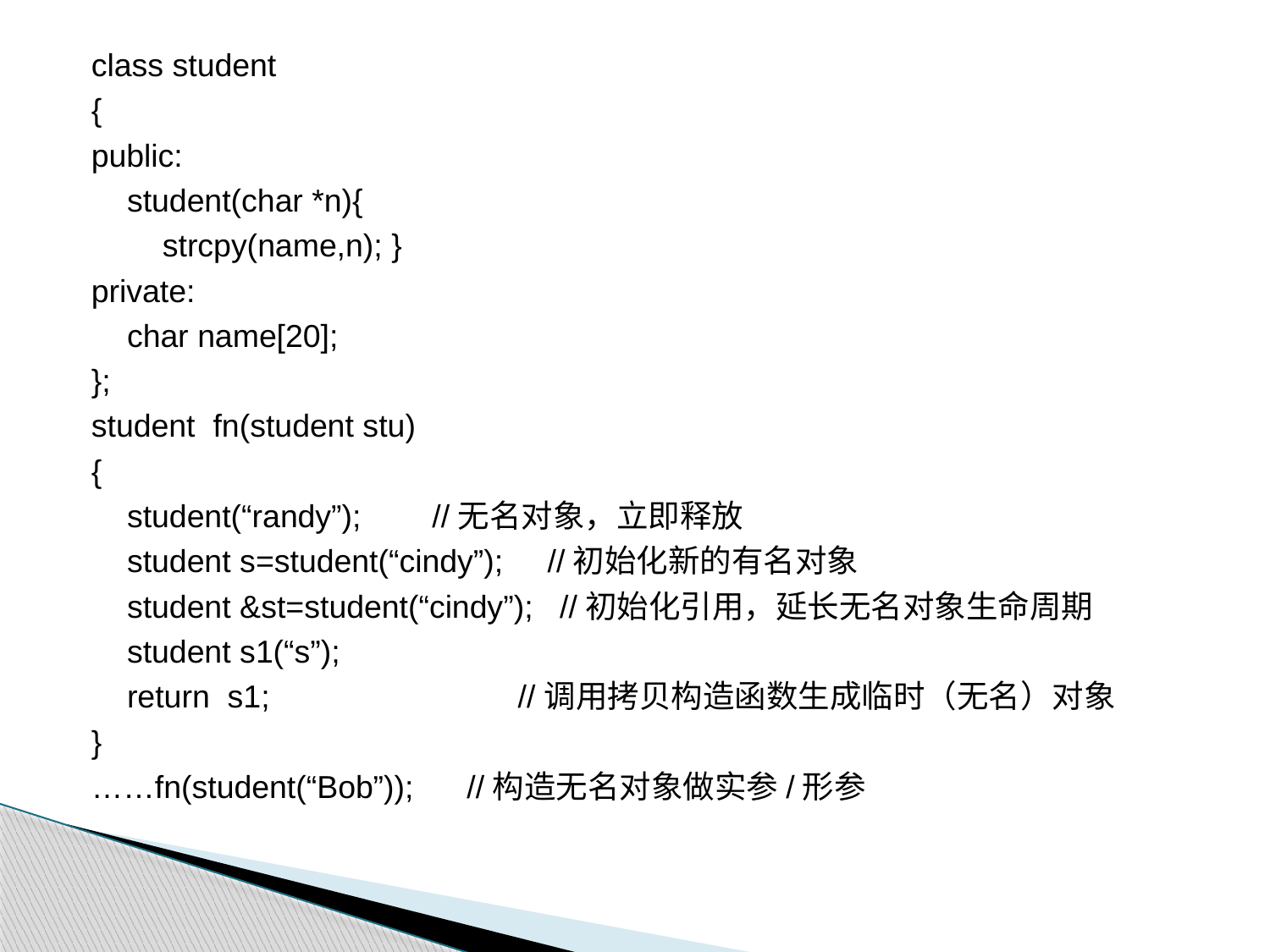

#
class student
{
public:
    student(char *n){
        strcpy(name,n); }
private:
    char name[20];
};
student  fn(student stu)
{
    student(“randy”);        //无名对象，立即释放
    student s=student(“cindy”);     //初始化新的有名对象
    student &st=student(“cindy”);   //初始化引用，延长无名对象生命周期
    student s1(“s”);
    return  s1;                            //调用拷贝构造函数生成临时（无名）对象
}
……fn(student(“Bob”));      //构造无名对象做实参/形参